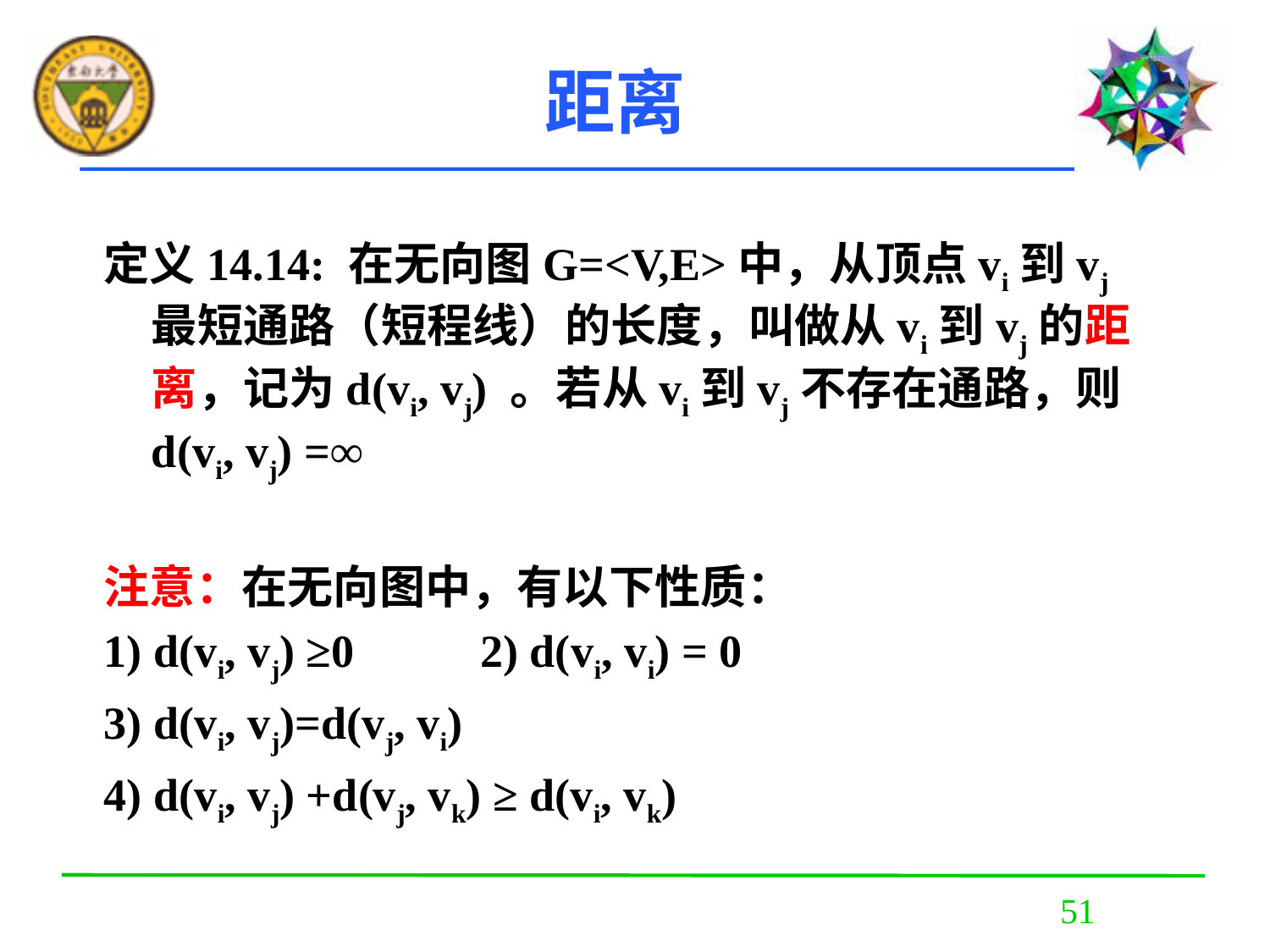

# 距离
定义14.14: 在无向图G=<V,E>中，从顶点vi到vj最短通路（短程线）的长度，叫做从vi到vj的距离，记为d(vi, vj) 。若从vi到vj不存在通路，则d(vi, vj) =∞

注意：在无向图中，有以下性质：
1) d(vi, vj) ≥0           2) d(vi, vi) = 0
3) d(vi, vj)=d(vj, vi)
4) d(vi, vj) +d(vj, vk) ≥ d(vi, vk)